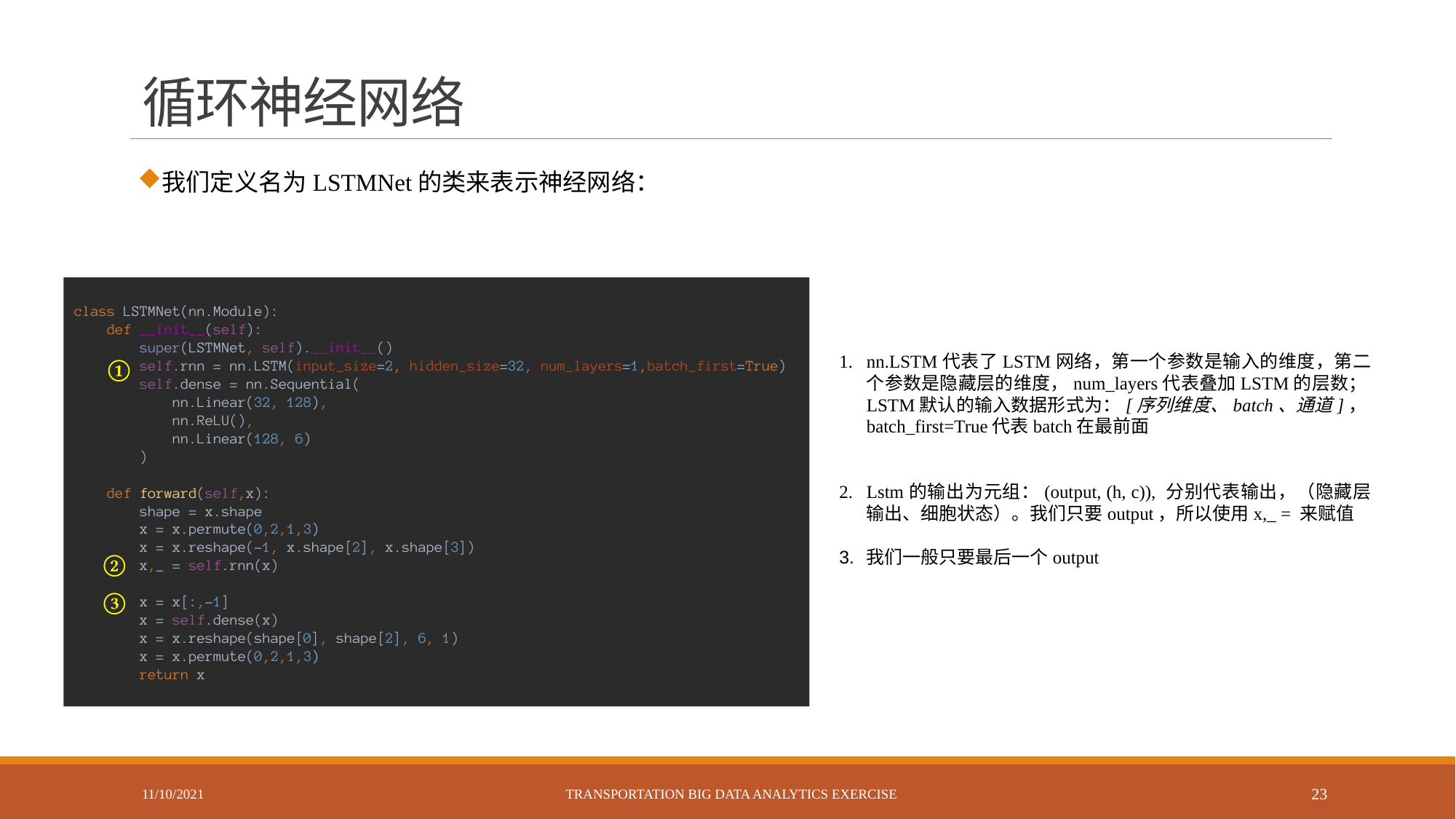

# 循环神经网络
我们定义名为LSTMNet的类来表示神经网络：
class LSTMNet(nn.Module):
    def __init__(self):
        super(LSTMNet, self).__init__()
        self.rnn = nn.LSTM(input_size=2, hidden_size=32, num_layers=1,batch_first=True)
        self.dense = nn.Sequential(
            nn.Linear(32, 128),
            nn.ReLU(),
            nn.Linear(128, 6)
        )
    def forward(self,x):
        shape = x.shape
        x = x.permute(0,2,1,3)
        x = x.reshape(-1, x.shape[2], x.shape[3])
        x,_ = self.rnn(x)
        x = x[:,-1]
        x = self.dense(x)
        x = x.reshape(shape[0], shape[2], 6, 1)
        x = x.permute(0,2,1,3)
        return x
nn.LSTM代表了LSTM网络，第一个参数是输入的维度，第二个参数是隐藏层的维度，num_layers代表叠加LSTM的层数；LSTM默认的输入数据形式为：[序列维度、batch、通道]，batch_first=True代表batch在最前面

Lstm的输出为元组：(output, (h, c)), 分别代表输出，（隐藏层输出、细胞状态）。我们只要output，所以使用x,_ = 来赋值

我们一般只要最后一个output
①
②
③
11/10/2021
Transportation Big Data Analytics exercise
23